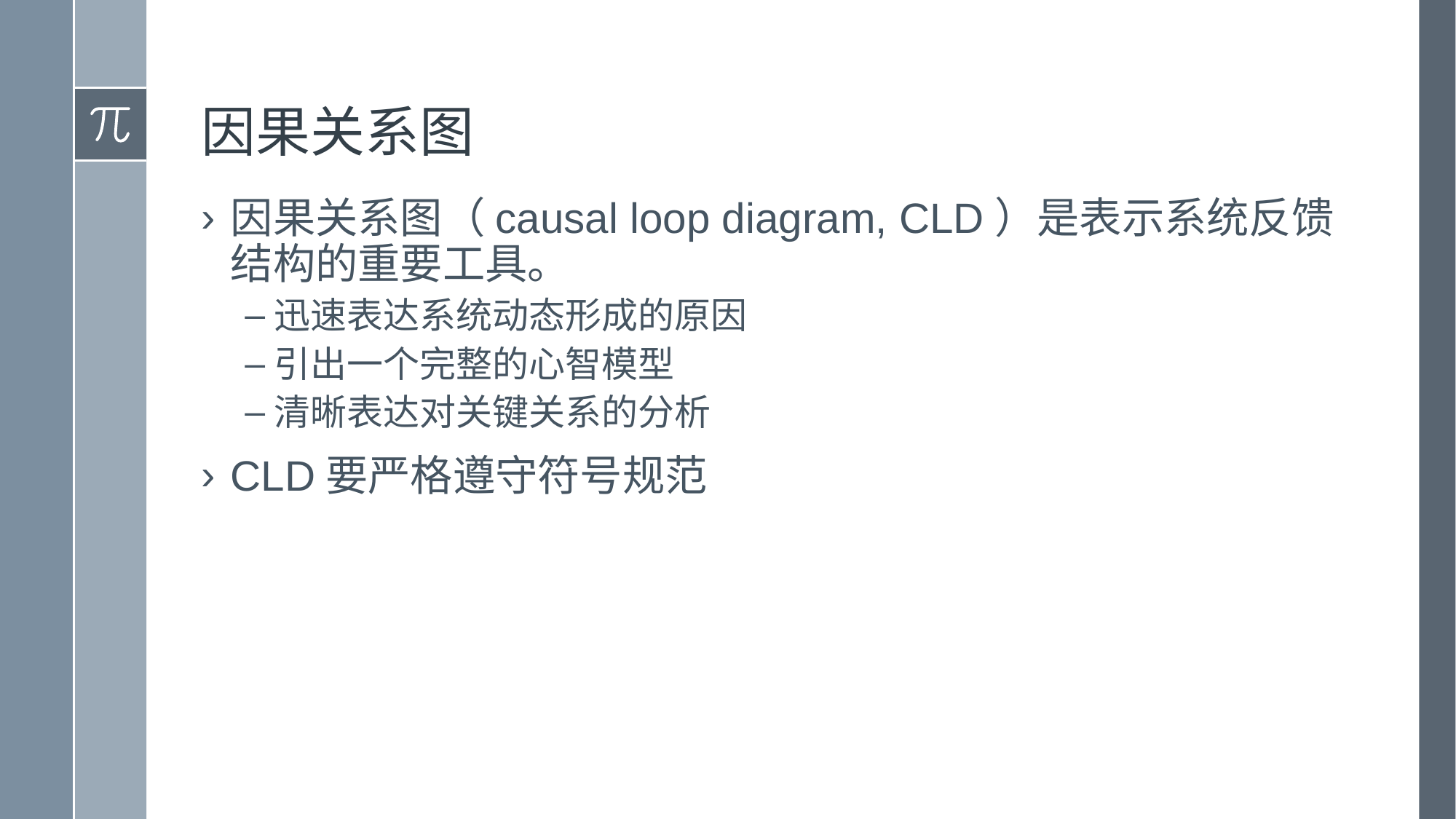

# 因果关系图
因果关系图（causal loop diagram, CLD）是表示系统反馈结构的重要工具。
迅速表达系统动态形成的原因
引出一个完整的心智模型
清晰表达对关键关系的分析
CLD要严格遵守符号规范